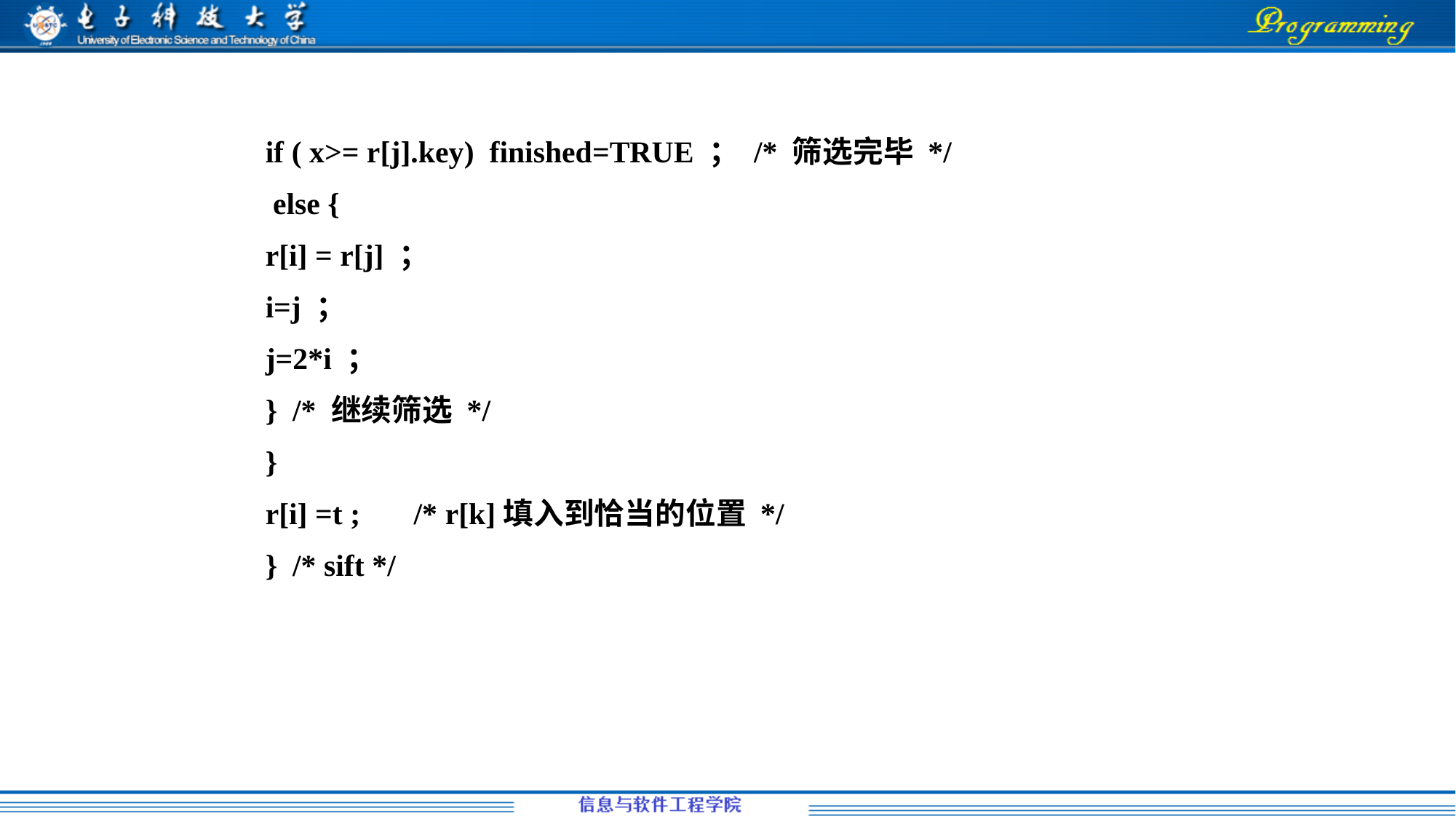

if ( x>= r[j].key)  finished=TRUE ； /* 筛选完毕 */
 else {
r[i] = r[j] ；
i=j ；
j=2*i ；
}  /* 继续筛选 */
}
r[i] =t ;       /* r[k]填入到恰当的位置 */
}  /* sift */